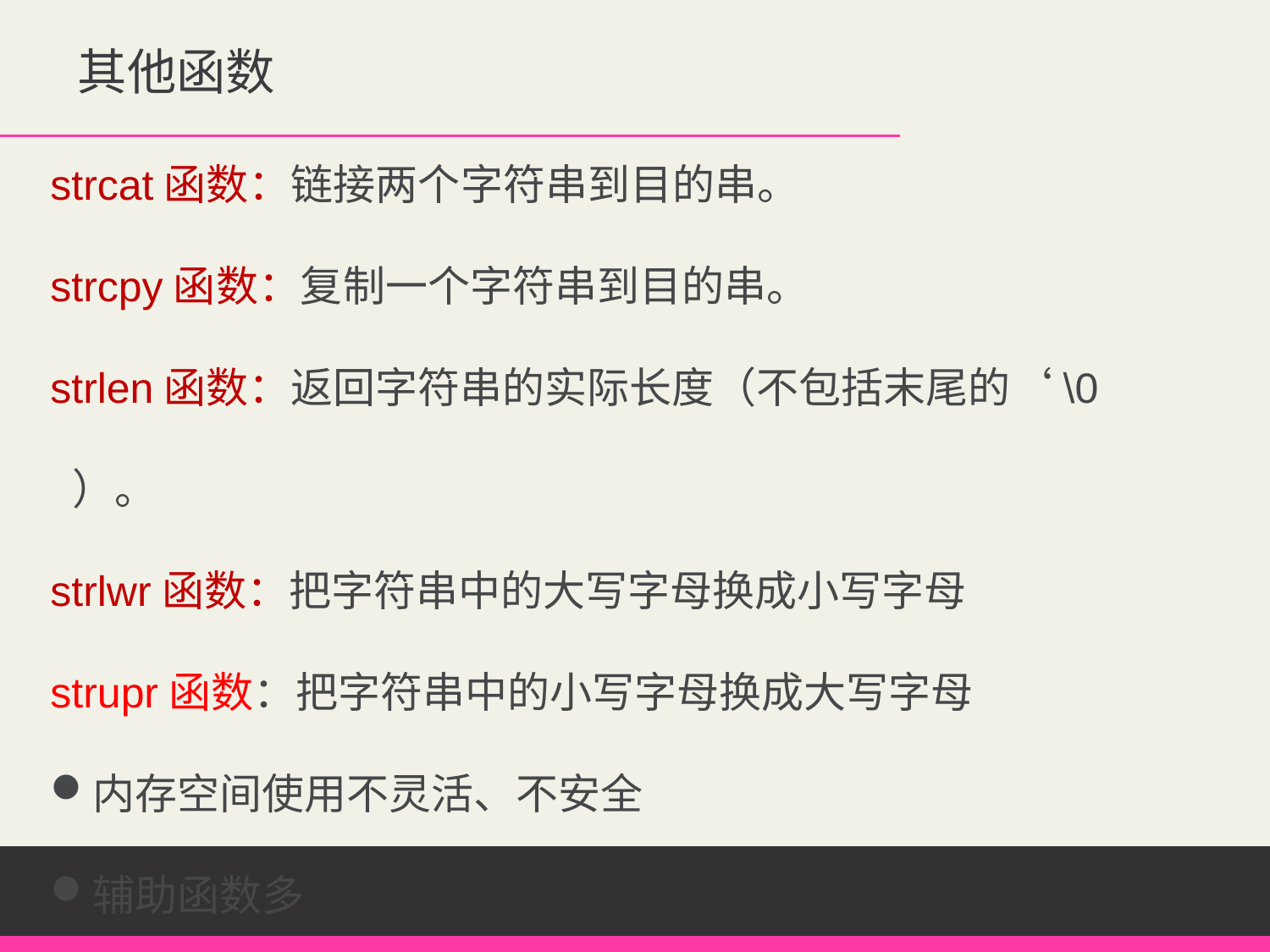

其他函数
strcat函数：链接两个字符串到目的串。
strcpy函数：复制一个字符串到目的串。
strlen函数：返回字符串的实际长度（不包括末尾的‘\0 ）。
strlwr函数：把字符串中的大写字母换成小写字母
strupr函数：把字符串中的小写字母换成大写字母
内存空间使用不灵活、不安全
辅助函数多